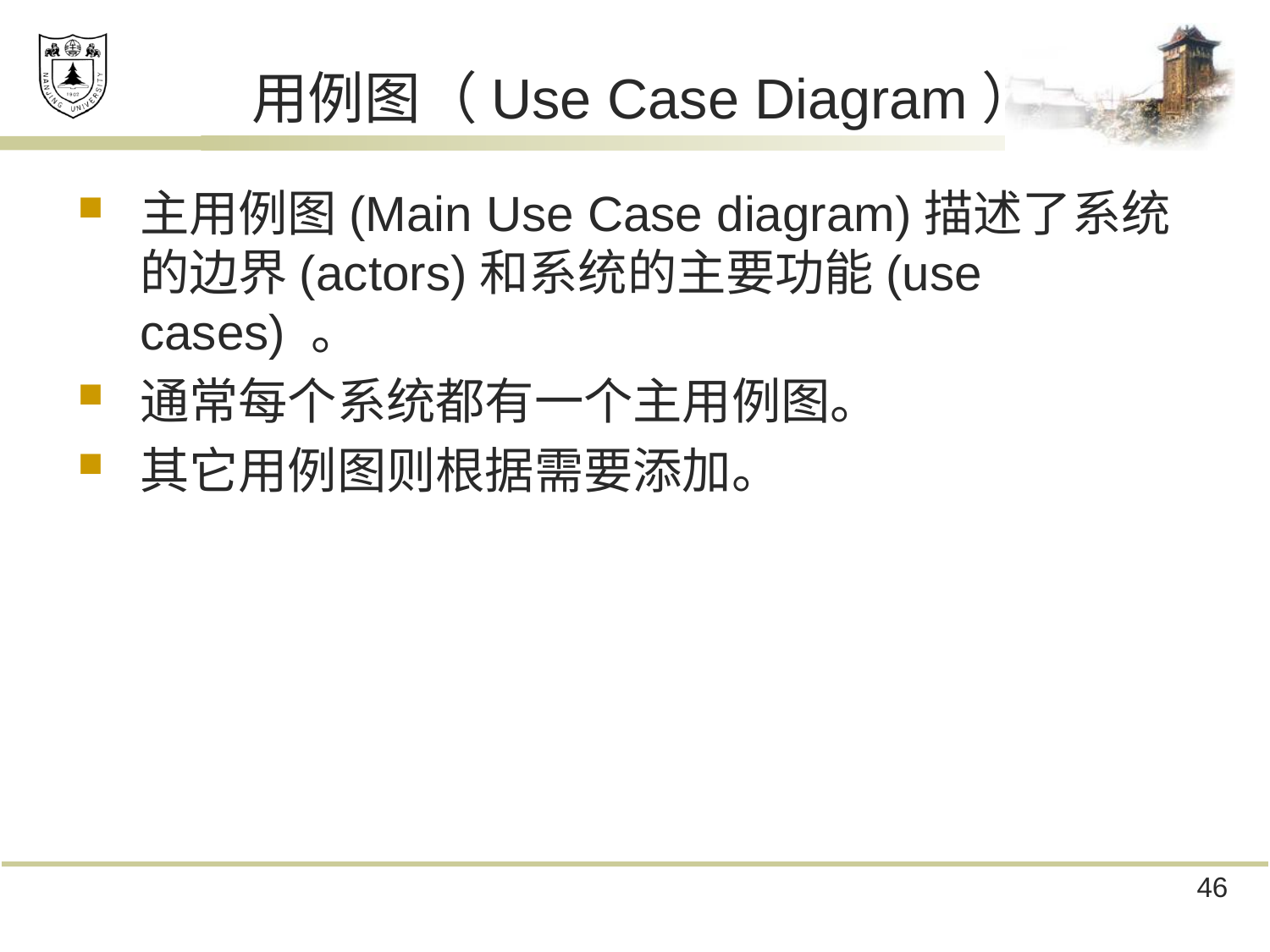

# 用例图（Use Case Diagram）
主用例图(Main Use Case diagram)描述了系统的边界(actors)和系统的主要功能(use cases) 。
通常每个系统都有一个主用例图。
其它用例图则根据需要添加。
46